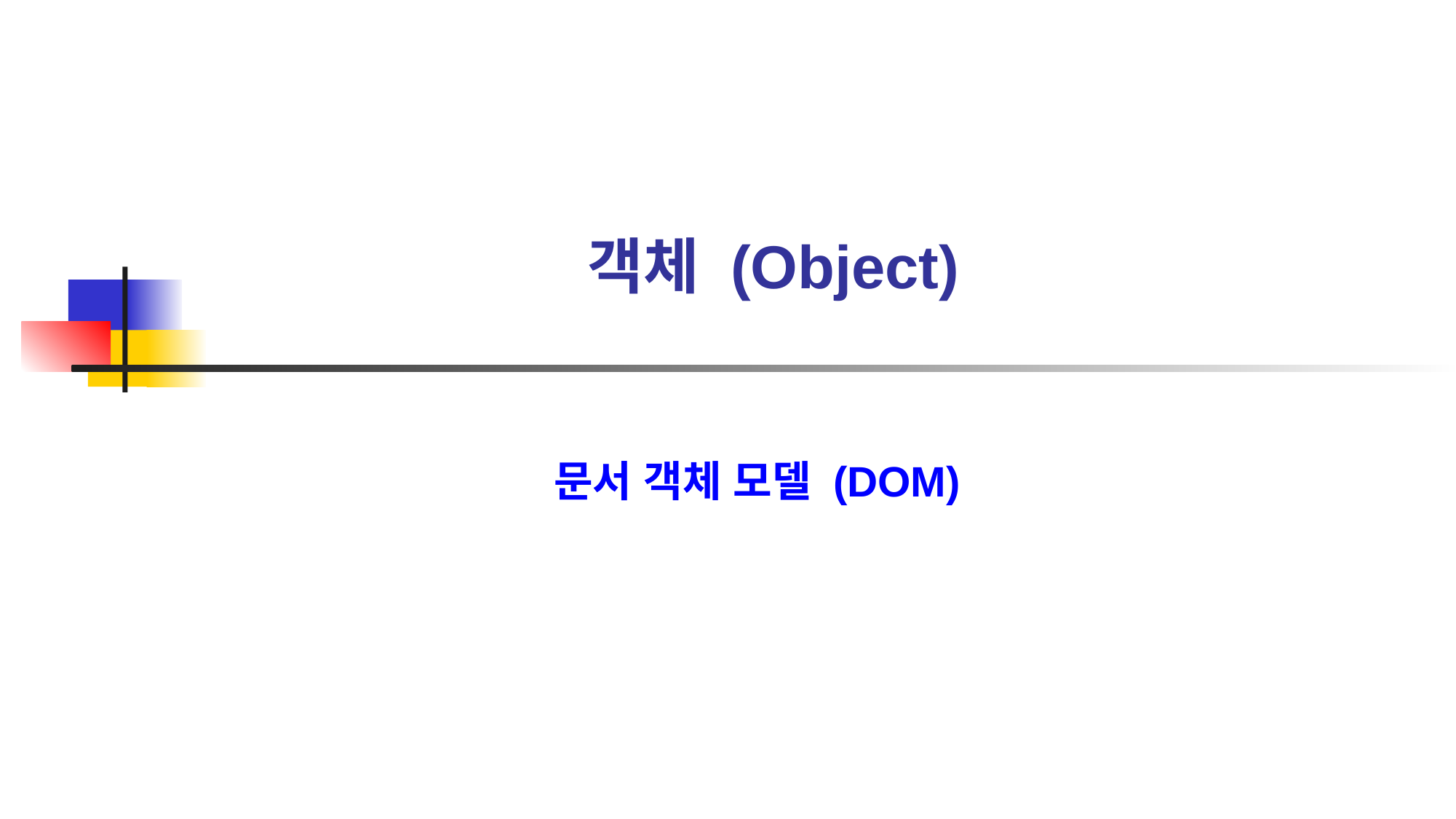

# 객체 (Object)
문서 객체 모델 (DOM)